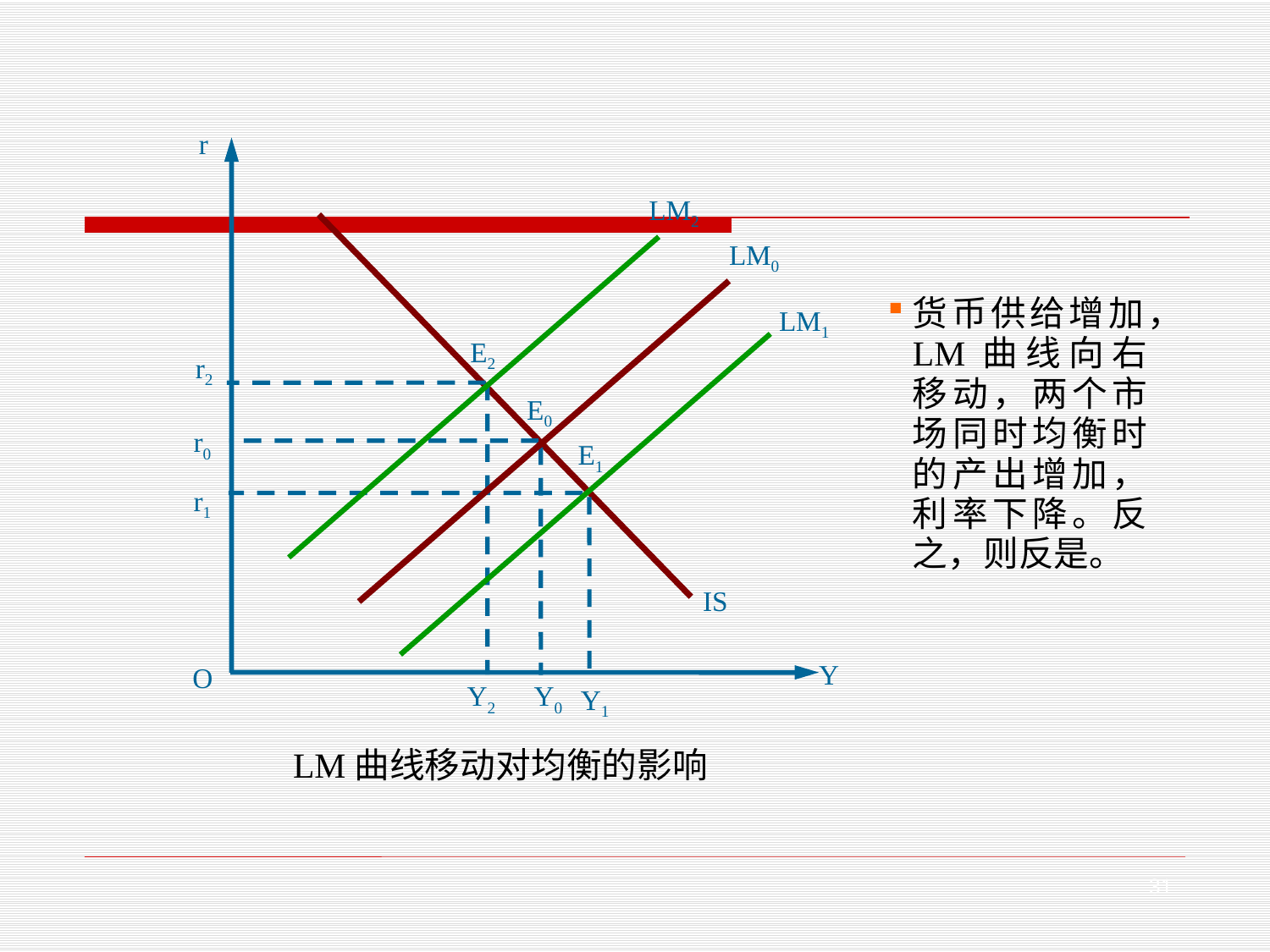

r

LM2

LM0

LM1

E2
r2

E0
r0
E1

r1

IS
Y
O

Y2
Y0
Y1
货币供给增加，LM曲线向右移动，两个市场同时均衡时的产出增加，利率下降。反之，则反是。
LM曲线移动对均衡的影响
31